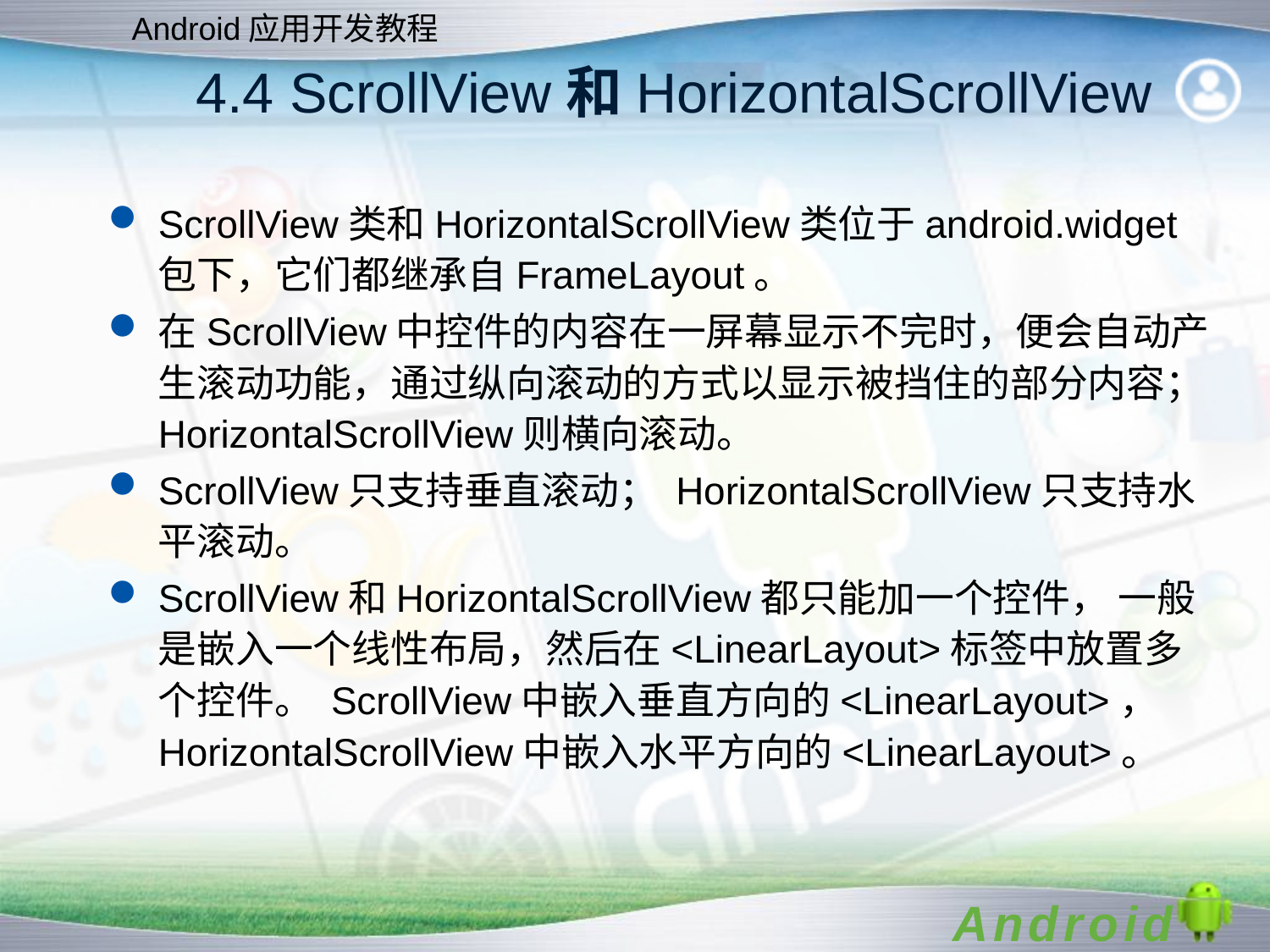

# 4.4 ScrollView和HorizontalScrollView
ScrollView类和HorizontalScrollView类位于android.widget包下，它们都继承自FrameLayout。
在ScrollView中控件的内容在一屏幕显示不完时，便会自动产生滚动功能，通过纵向滚动的方式以显示被挡住的部分内容； HorizontalScrollView则横向滚动。
ScrollView只支持垂直滚动； HorizontalScrollView只支持水平滚动。
ScrollView和HorizontalScrollView都只能加一个控件， 一般是嵌入一个线性布局，然后在<LinearLayout>标签中放置多个控件。 ScrollView中嵌入垂直方向的<LinearLayout>， HorizontalScrollView中嵌入水平方向的<LinearLayout>。